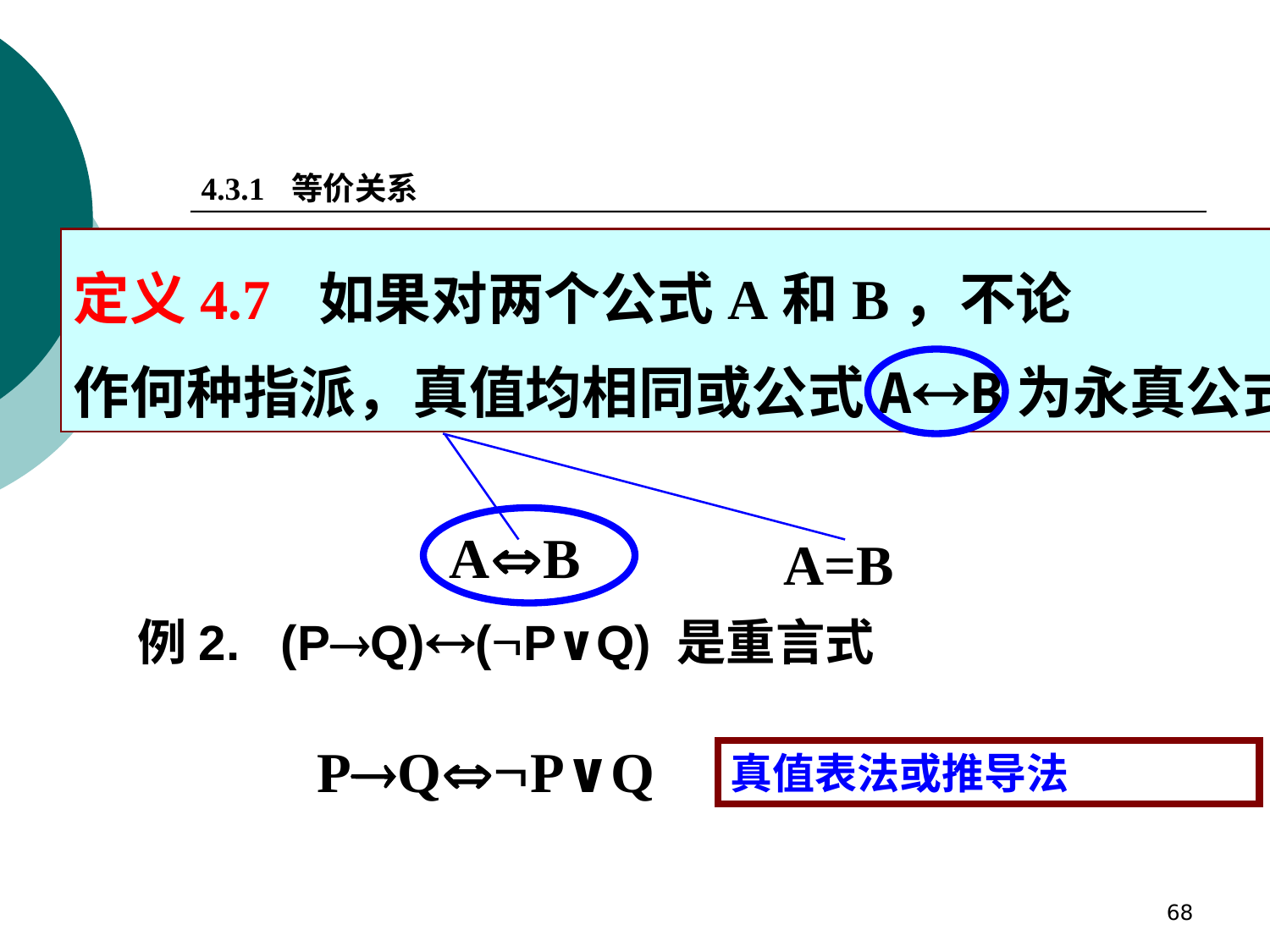

4.3.1 等价关系
定义4.7 如果对两个公式A和B，不论
作何种指派，真值均相同或公式A↔B为永真公式。

A⇔B

A=B

例2.   (P→Q)↔(¬P∨Q) 是重言式
 P→Q⇔¬P∨Q
真值表法或推导法
68